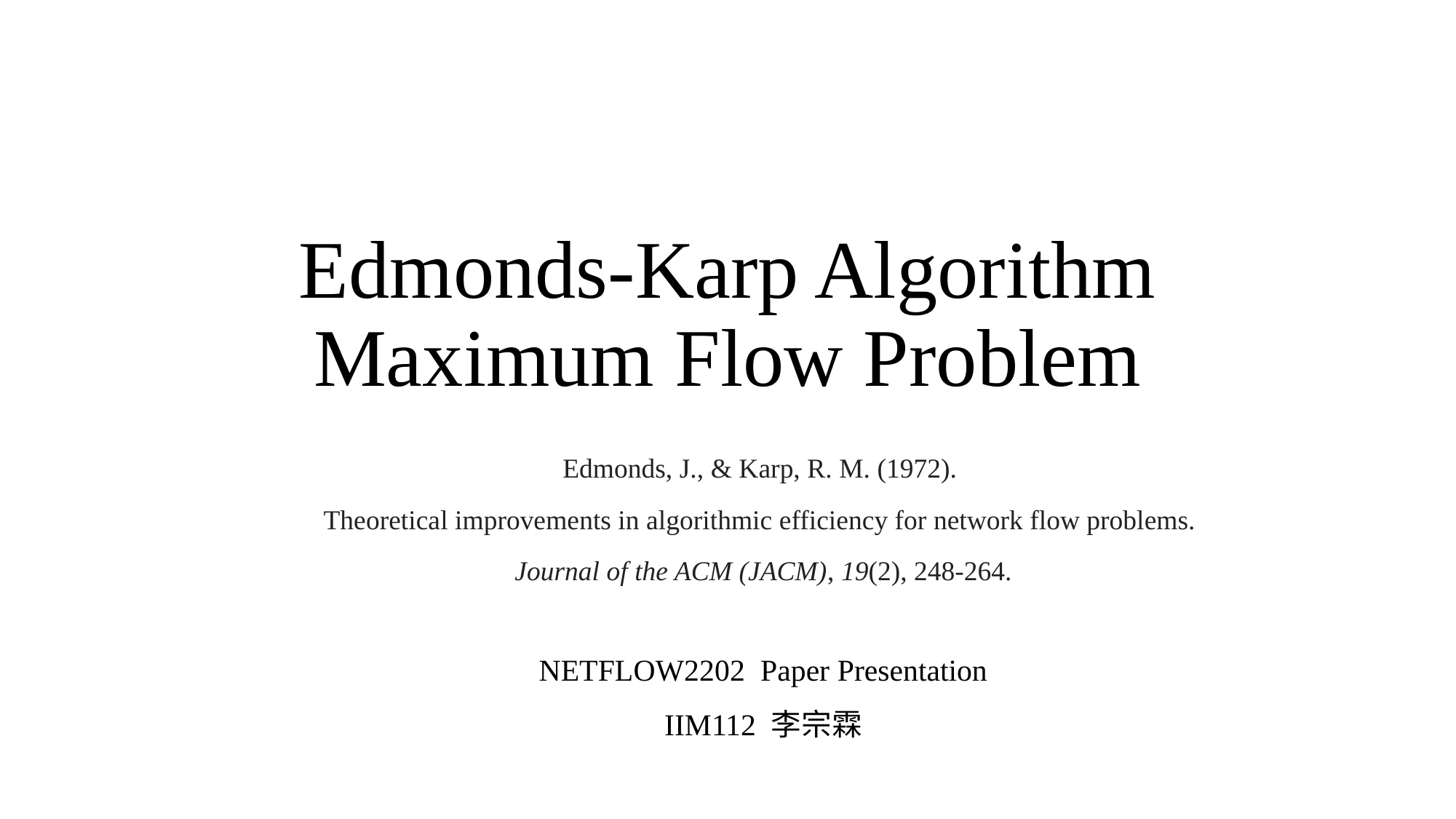

# Edmonds-Karp Algorithm Maximum Flow Problem
Edmonds, J., & Karp, R. M. (1972).
Theoretical improvements in algorithmic efficiency for network flow problems.
Journal of the ACM (JACM), 19(2), 248-264.

NETFLOW2202  Paper Presentation
IIM112 李宗霖